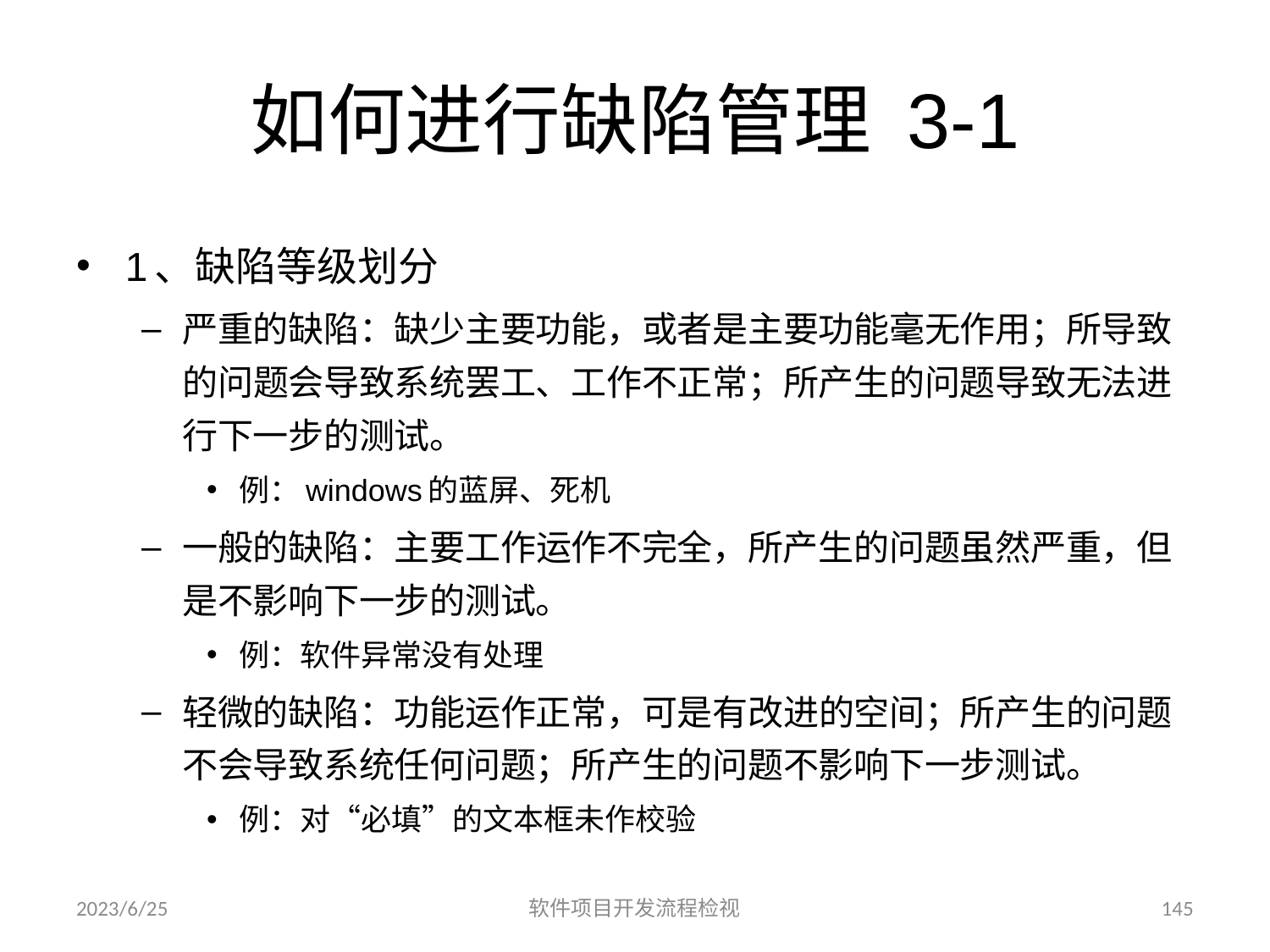

# 如何进行缺陷管理 3-1
1、缺陷等级划分
严重的缺陷：缺少主要功能，或者是主要功能毫无作用；所导致的问题会导致系统罢工、工作不正常；所产生的问题导致无法进行下一步的测试。
例：windows的蓝屏、死机
一般的缺陷：主要工作运作不完全，所产生的问题虽然严重，但是不影响下一步的测试。
例：软件异常没有处理
轻微的缺陷：功能运作正常，可是有改进的空间；所产生的问题不会导致系统任何问题；所产生的问题不影响下一步测试。
例：对“必填”的文本框未作校验
2023/6/25
软件项目开发流程检视
145